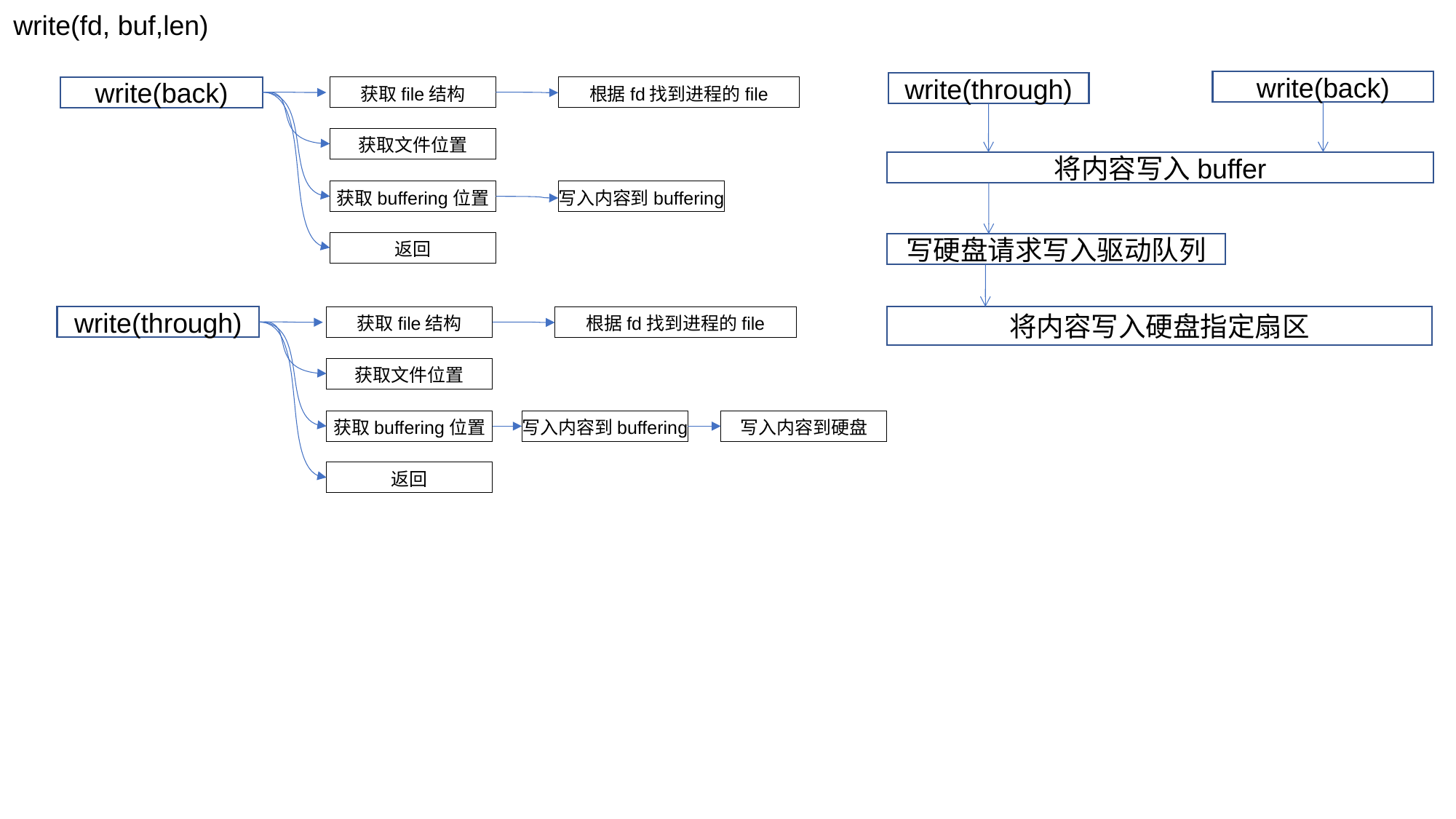

write(fd, buf,len)
write(back)
write(through)
write(back)
获取file结构
根据fd找到进程的file
获取文件位置
将内容写入buffer
获取buffering位置
写入内容到buffering
返回
写硬盘请求写入驱动队列
write(through)
获取file结构
根据fd找到进程的file
将内容写入硬盘指定扇区
获取文件位置
获取buffering位置
写入内容到buffering
写入内容到硬盘
返回